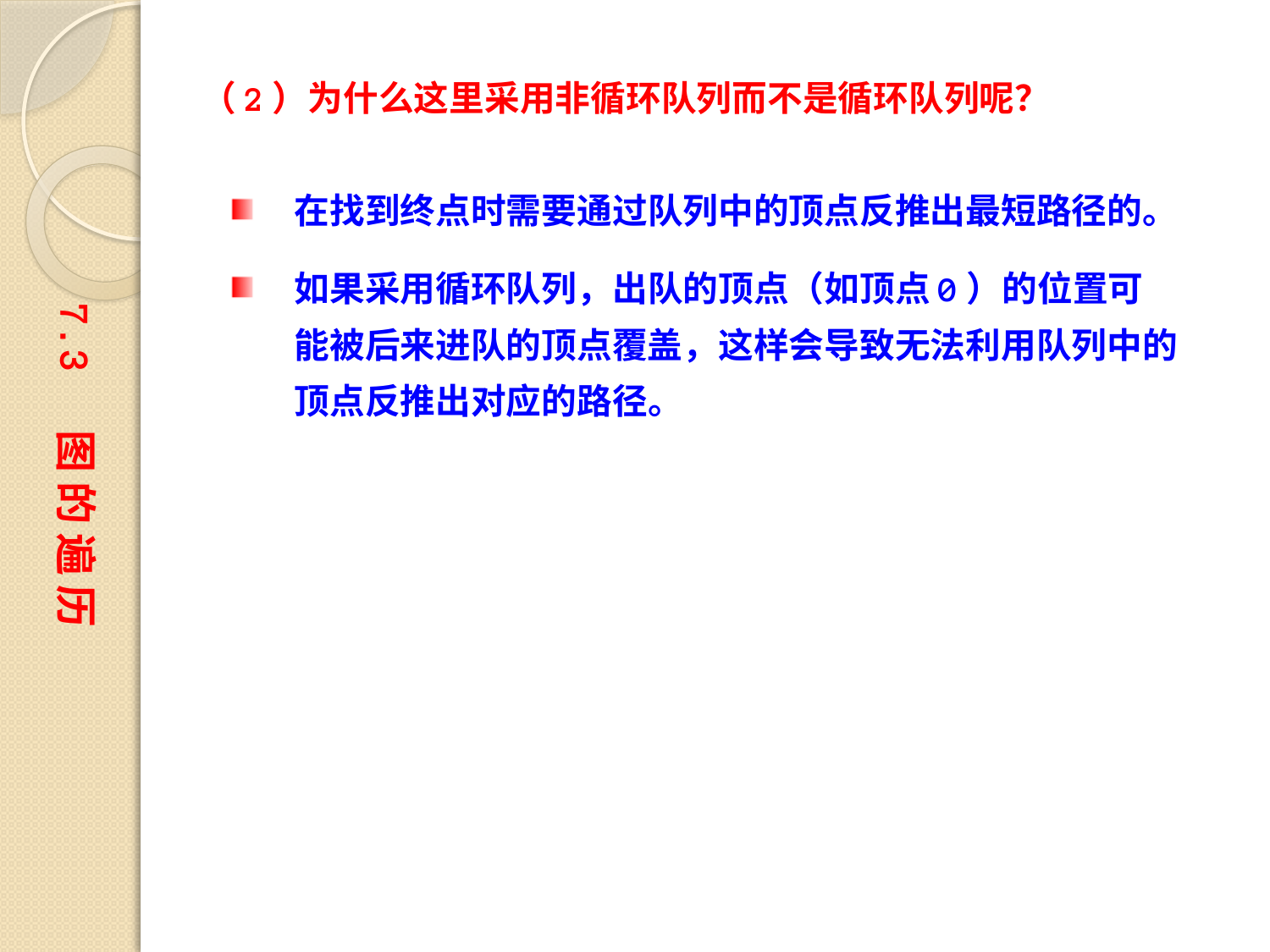

（2）为什么这里采用非循环队列而不是循环队列呢？
在找到终点时需要通过队列中的顶点反推出最短路径的。
如果采用循环队列，出队的顶点（如顶点0）的位置可能被后来进队的顶点覆盖，这样会导致无法利用队列中的顶点反推出对应的路径。
7.3  图 的 遍 历